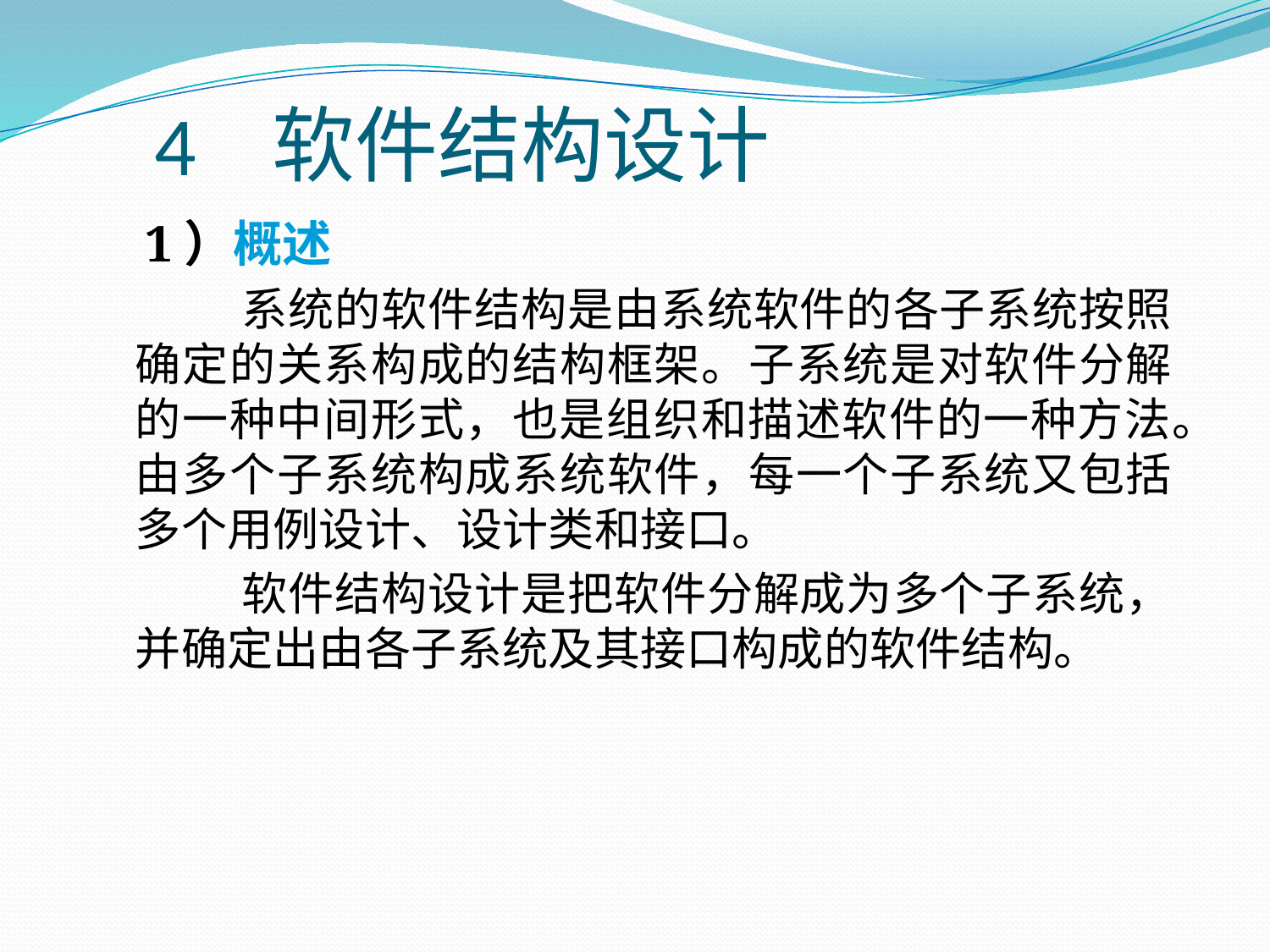

# 4   软件结构设计
    1）概述
            系统的软件结构是由系统软件的各子系统按照确定的关系构成的结构框架。子系统是对软件分解的一种中间形式，也是组织和描述软件的一种方法。由多个子系统构成系统软件，每一个子系统又包括多个用例设计、设计类和接口。
            软件结构设计是把软件分解成为多个子系统，并确定出由各子系统及其接口构成的软件结构。